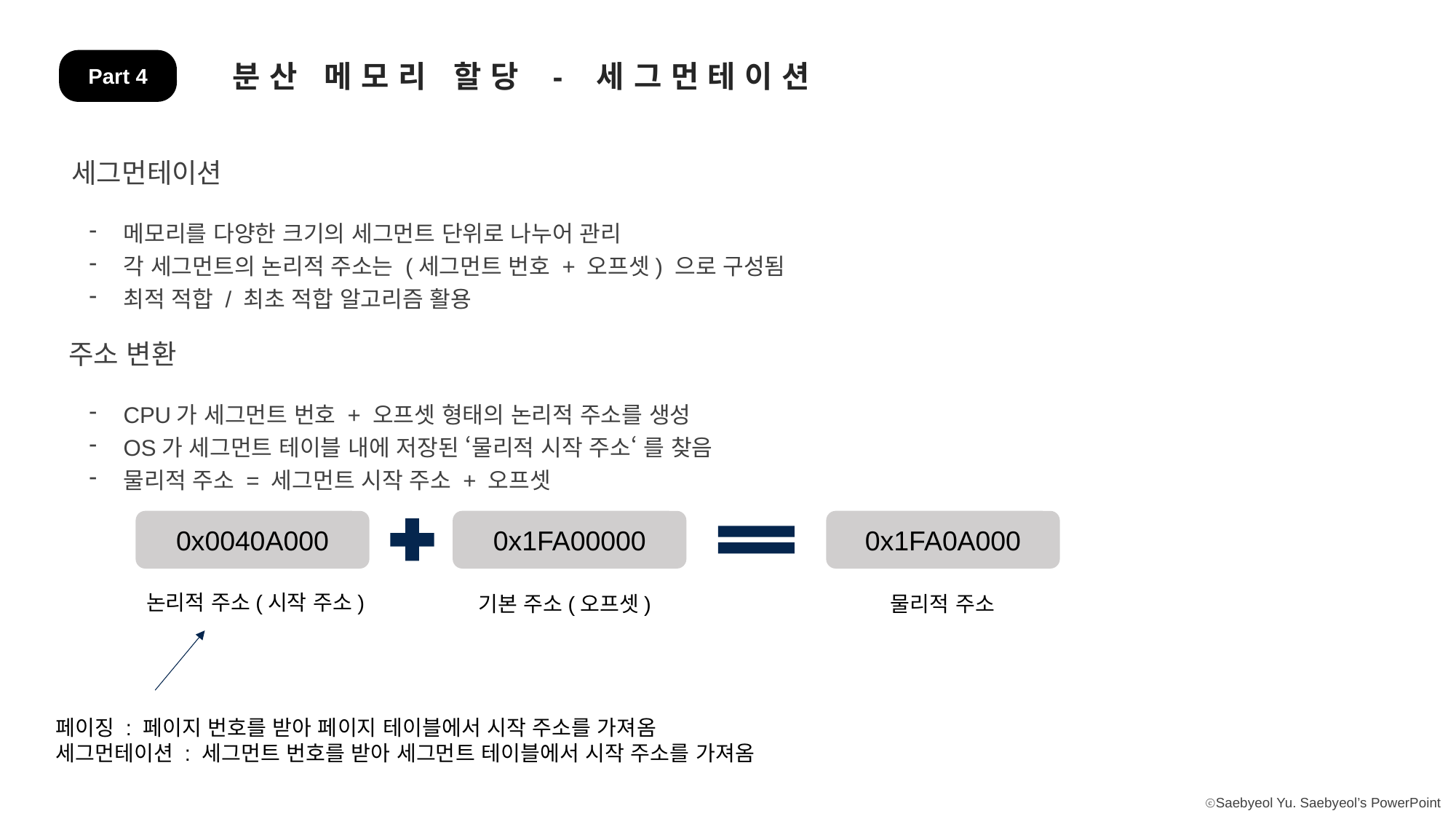

분산 메모리 할당 - 세그먼테이션
Part 4
세그먼테이션
메모리를 다양한 크기의 세그먼트 단위로 나누어 관리
각 세그먼트의 논리적 주소는 (세그먼트 번호 + 오프셋) 으로 구성됨
최적 적합 / 최초 적합 알고리즘 활용
주소 변환
CPU가 세그먼트 번호 + 오프셋 형태의 논리적 주소를 생성
OS가 세그먼트 테이블 내에 저장된 ‘물리적 시작 주소‘ 를 찾음
물리적 주소 = 세그먼트 시작 주소 + 오프셋
0x1FA0A000
0x0040A000

0x1FA00000

논리적 주소(시작 주소)
기본 주소(오프셋)
물리적 주소
페이징 : 페이지 번호를 받아 페이지 테이블에서 시작 주소를 가져옴
세그먼테이션 : 세그먼트 번호를 받아 세그먼트 테이블에서 시작 주소를 가져옴